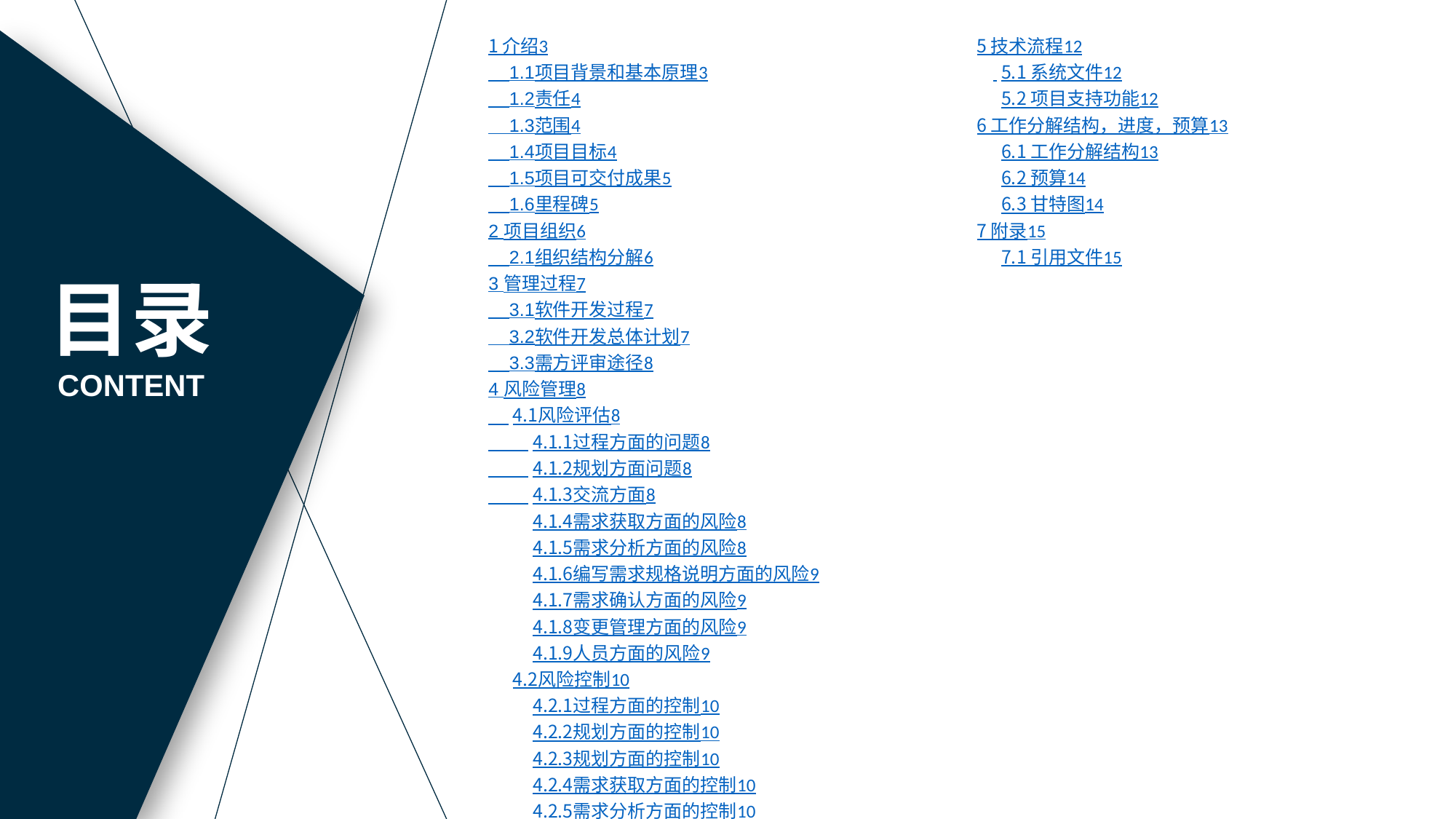

1 介绍	3     1.1项目背景和基本原理	3     1.2责任	4     1.3范围	4     1.4项目目标	4     1.5项目可交付成果	5     1.6里程碑	52 项目组织	6     2.1组织结构分解	63 管理过程	7     3.1软件开发过程	7     3.2软件开发总体计划	7     3.3需方评审途径	84 风险管理	8     4.1风险评估	8          4.1.1过程方面的问题	8          4.1.2规划方面问题	8          4.1.3交流方面	8          4.1.4需求获取方面的风险	8          4.1.5需求分析方面的风险	8          4.1.6编写需求规格说明方面的风险	9          4.1.7需求确认方面的风险	9          4.1.8变更管理方面的风险	9          4.1.9人员方面的风险	9     4.2风险控制	10          4.2.1过程方面的控制	10          4.2.2规划方面的控制	10          4.2.3规划方面的控制	10          4.2.4需求获取方面的控制	10          4.2.5需求分析方面的控制	10          4.2.6编写需求规格说明方面的控制	11          4.2.7需求确认方面的控制	11          4.2.8需求变更方面的控制	11          4.2.9人员的控制	11
5 技术流程	12
     5.1 系统文件	12
     5.2 项目支持功能	12
6 工作分解结构，进度，预算	13
     6.1 工作分解结构	13
     6.2 预算	14
     6.3 甘特图	14
7 附录	15
     7.1 引用文件	15

目录
CONTENT